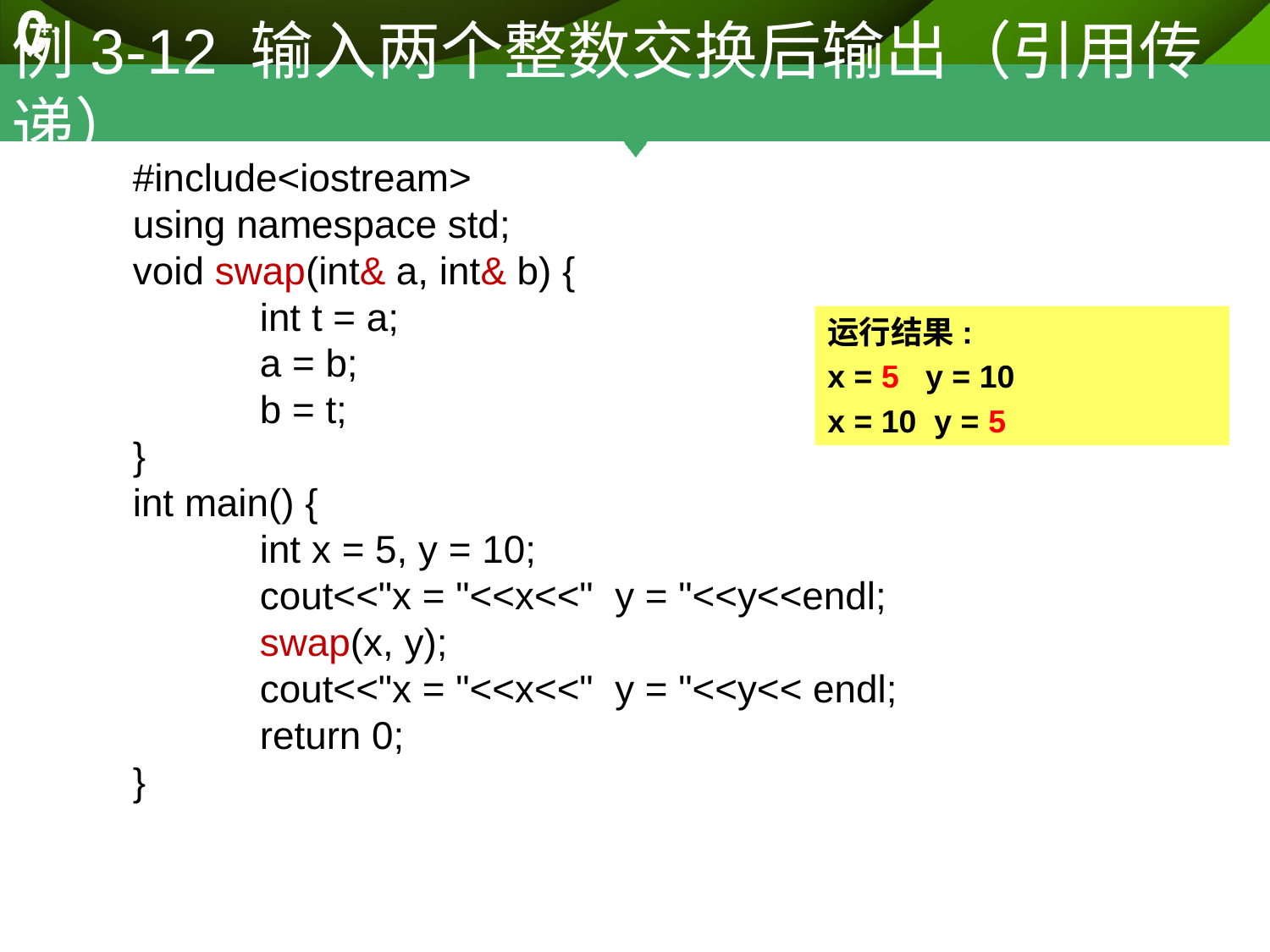

# 例3-12 输入两个整数交换后输出（引用传递）
#include<iostream>
using namespace std;
void swap(int& a, int& b) {
	int t = a;
	a = b;
	b = t;
}
int main() {
	int x = 5, y = 10;
	cout<<"x = "<<x<<"  y = "<<y<<endl;
	swap(x, y);
	cout<<"x = "<<x<<"  y = "<<y<< endl;
	return 0;
}
运行结果:
x = 5   y = 10
x = 10  y = 5